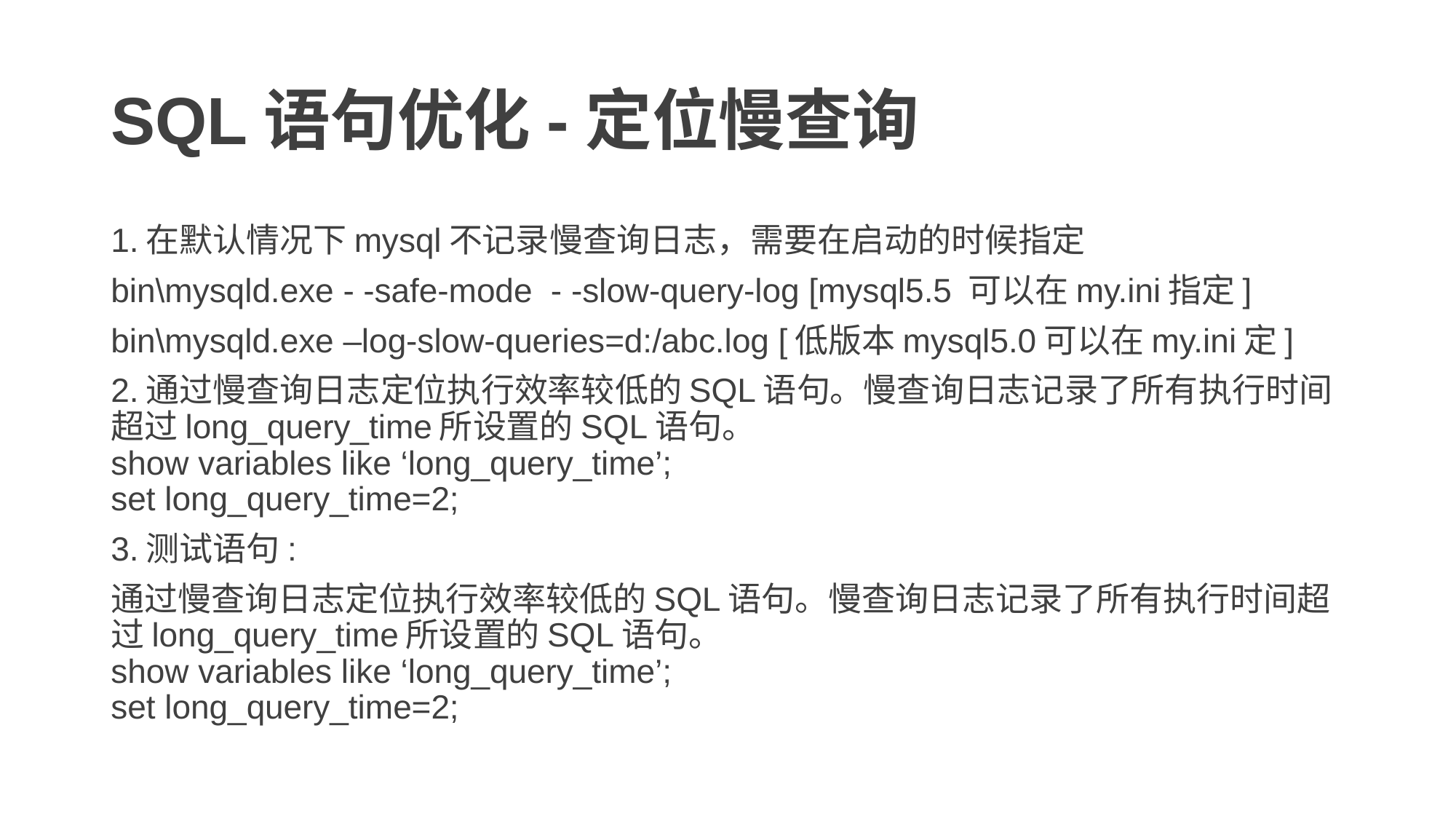

# SQL语句优化-定位慢查询
1.在默认情况下mysql不记录慢查询日志，需要在启动的时候指定
bin\mysqld.exe - -safe-mode  - -slow-query-log [mysql5.5 可以在my.ini指定]
bin\mysqld.exe –log-slow-queries=d:/abc.log [低版本mysql5.0可以在my.ini定]
2.通过慢查询日志定位执行效率较低的SQL语句。慢查询日志记录了所有执行时间超过long_query_time所设置的SQL语句。
show variables like ‘long_query_time’;
set long_query_time=2;
3.测试语句:
通过慢查询日志定位执行效率较低的SQL语句。慢查询日志记录了所有执行时间超过long_query_time所设置的SQL语句。
show variables like ‘long_query_time’;
set long_query_time=2;